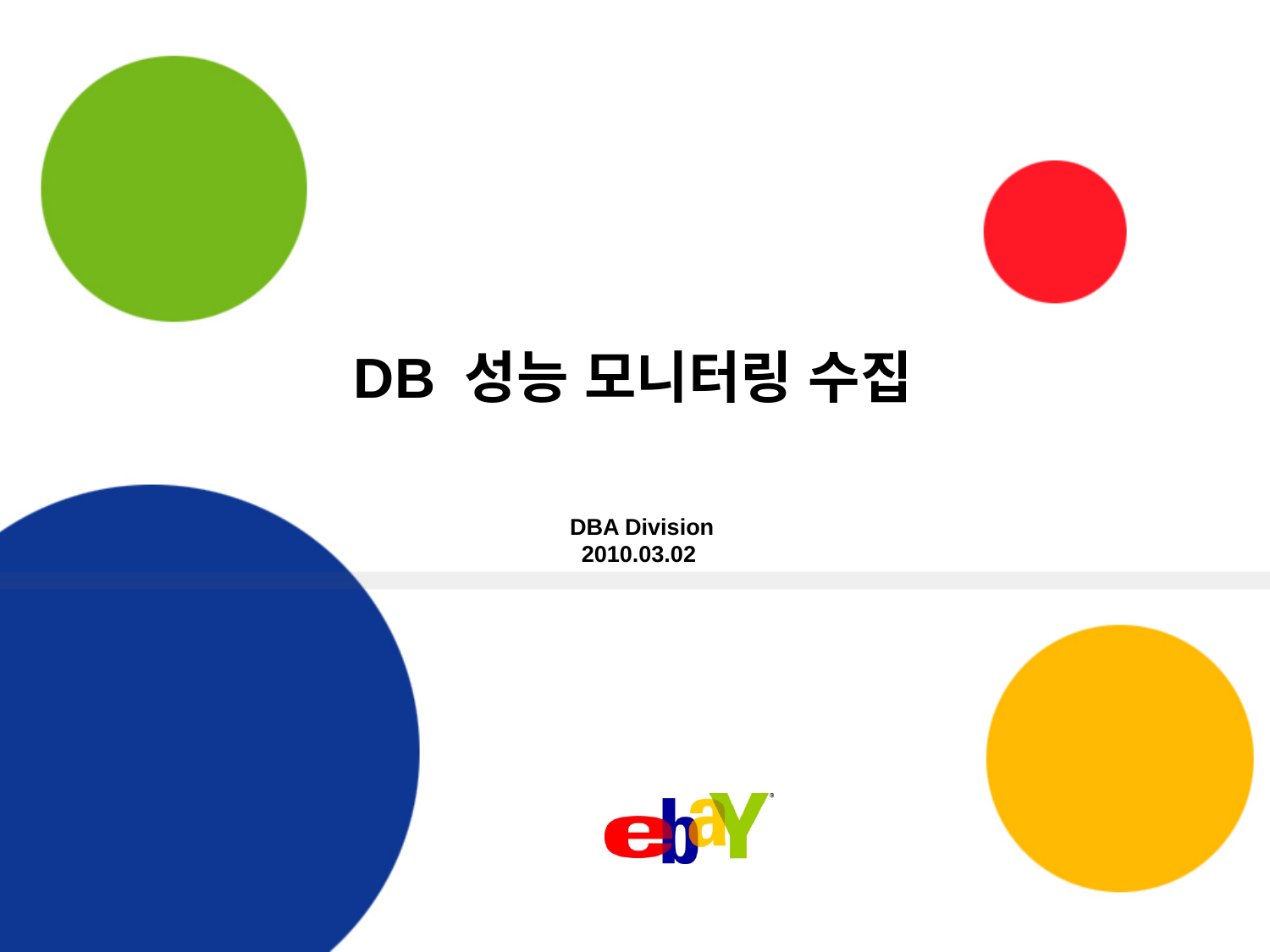

# DB 성능 모니터링 수집
DBA Division
2010.03.02